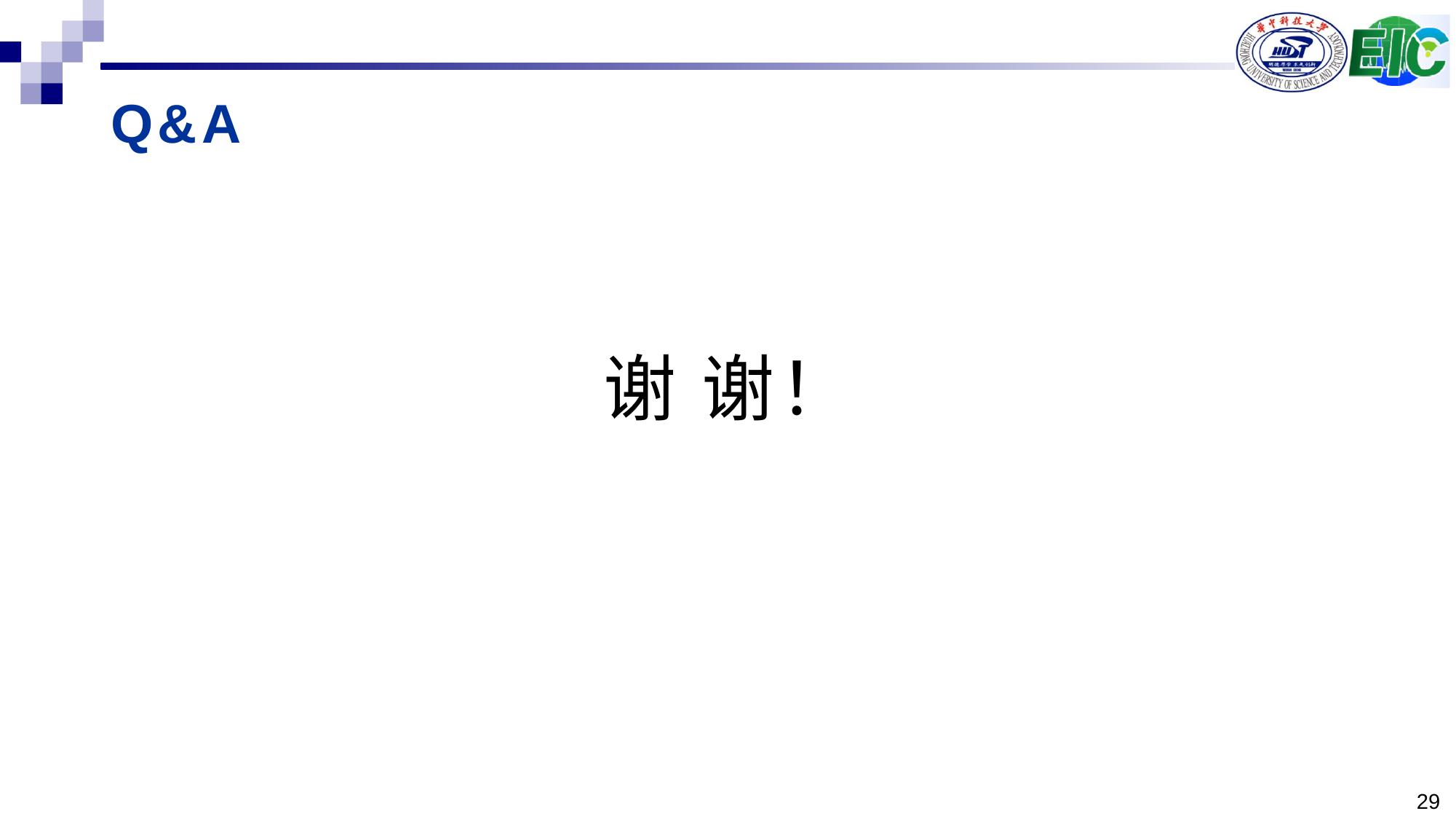

相关网址
# Q&A
Ns3官网
谢 谢！
29